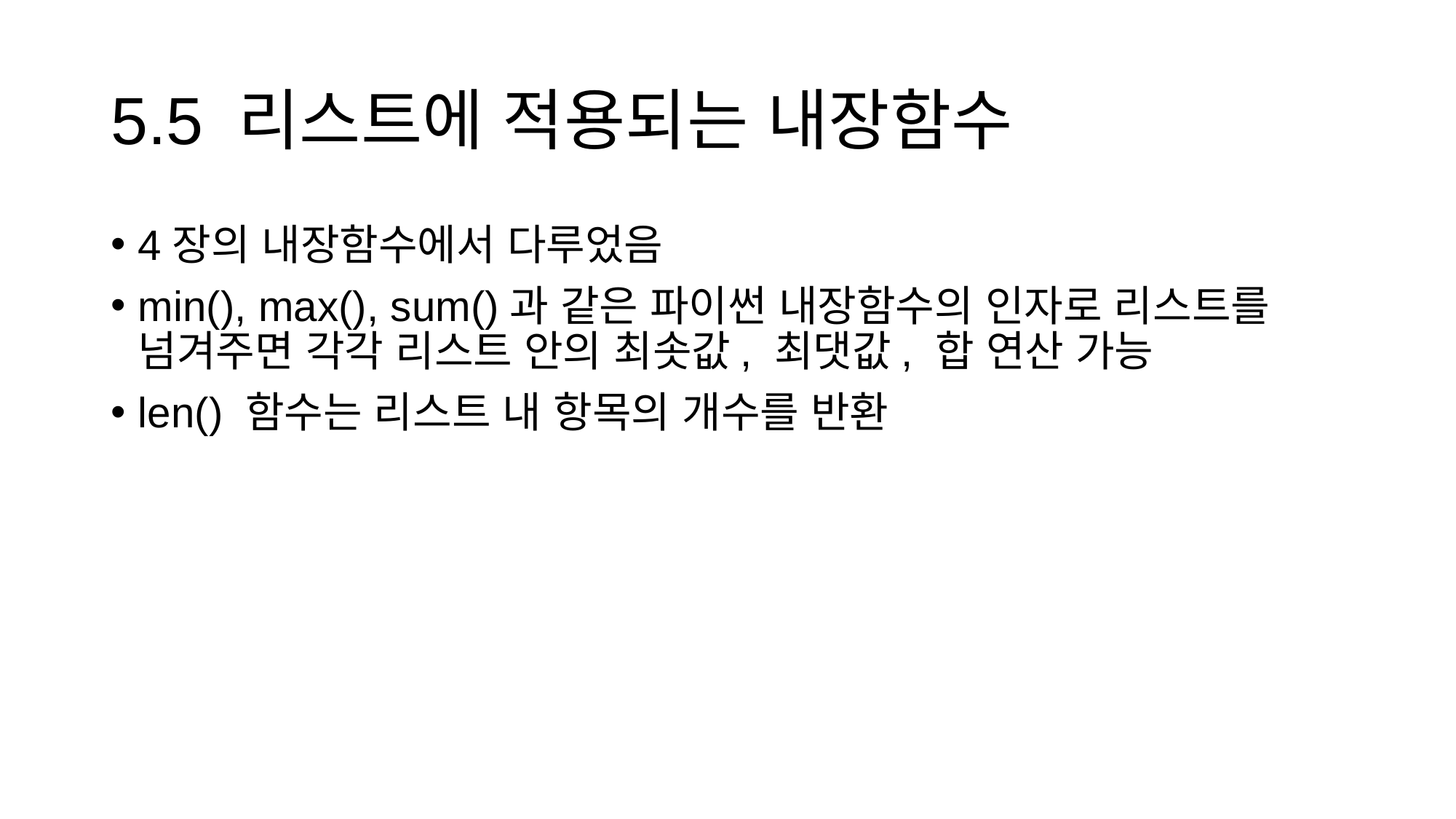

# 5.5 리스트에 적용되는 내장함수
4장의 내장함수에서 다루었음
min(), max(), sum()과 같은 파이썬 내장함수의 인자로 리스트를 넘겨주면 각각 리스트 안의 최솟값, 최댓값, 합 연산 가능
len() 함수는 리스트 내 항목의 개수를 반환